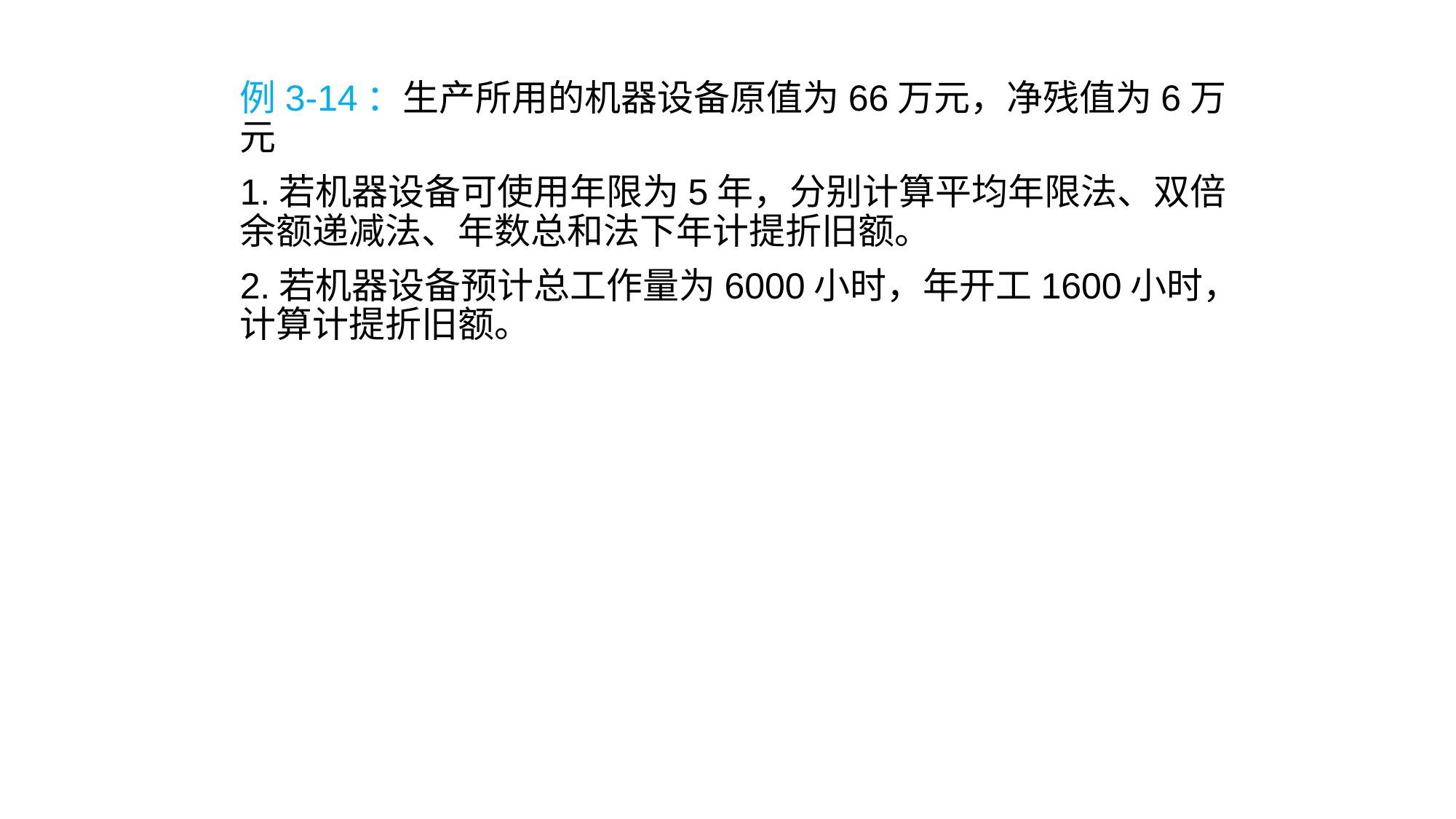

例3-14：生产所用的机器设备原值为66万元，净残值为6万元
1.若机器设备可使用年限为5年，分别计算平均年限法、双倍余额递减法、年数总和法下年计提折旧额。
2.若机器设备预计总工作量为6000小时，年开工1600小时，计算计提折旧额。